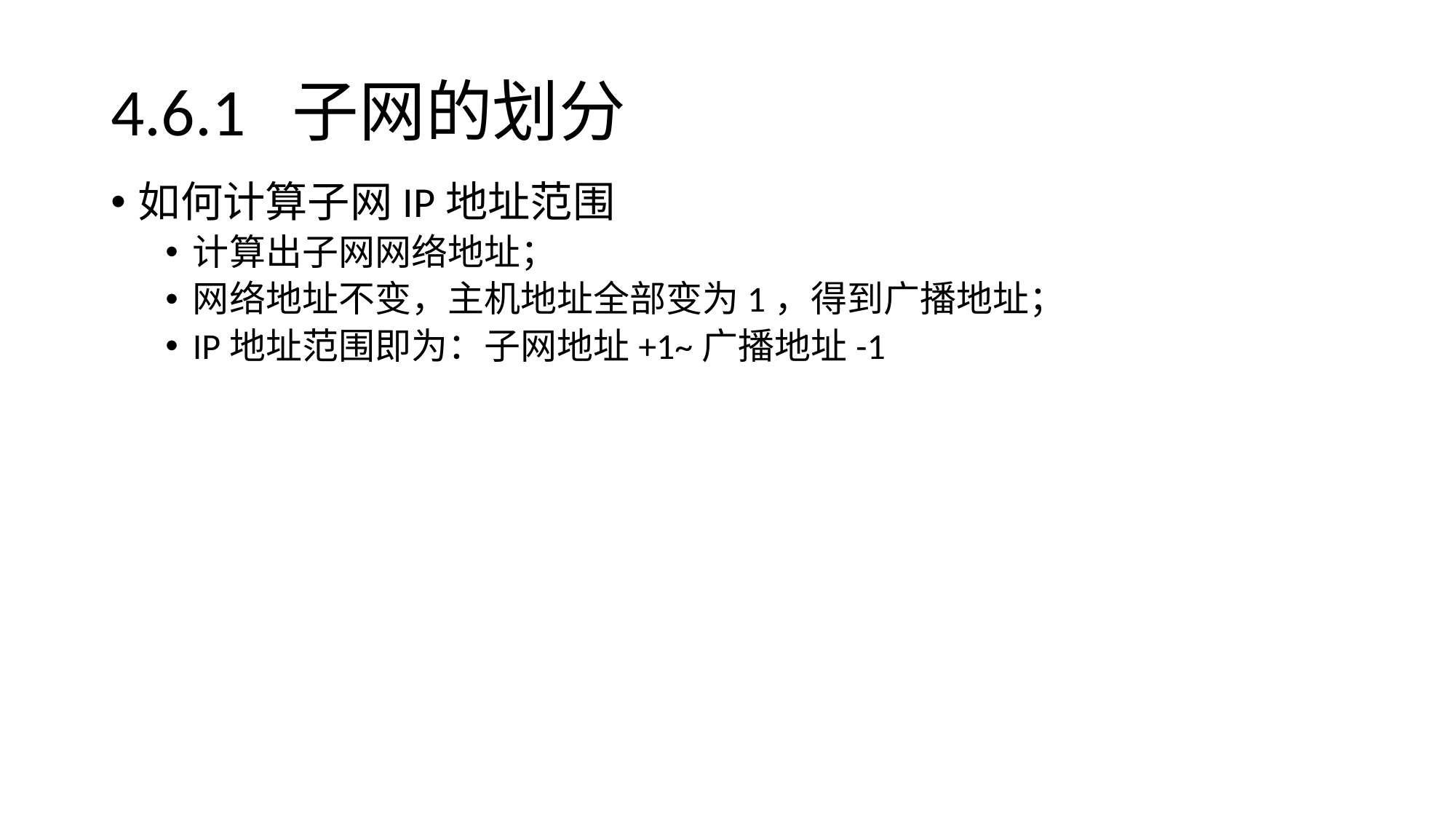

# 4.6.1  子网的划分
如何计算子网IP地址范围
计算出子网网络地址；
网络地址不变，主机地址全部变为1，得到广播地址；
IP地址范围即为：子网地址+1~广播地址-1